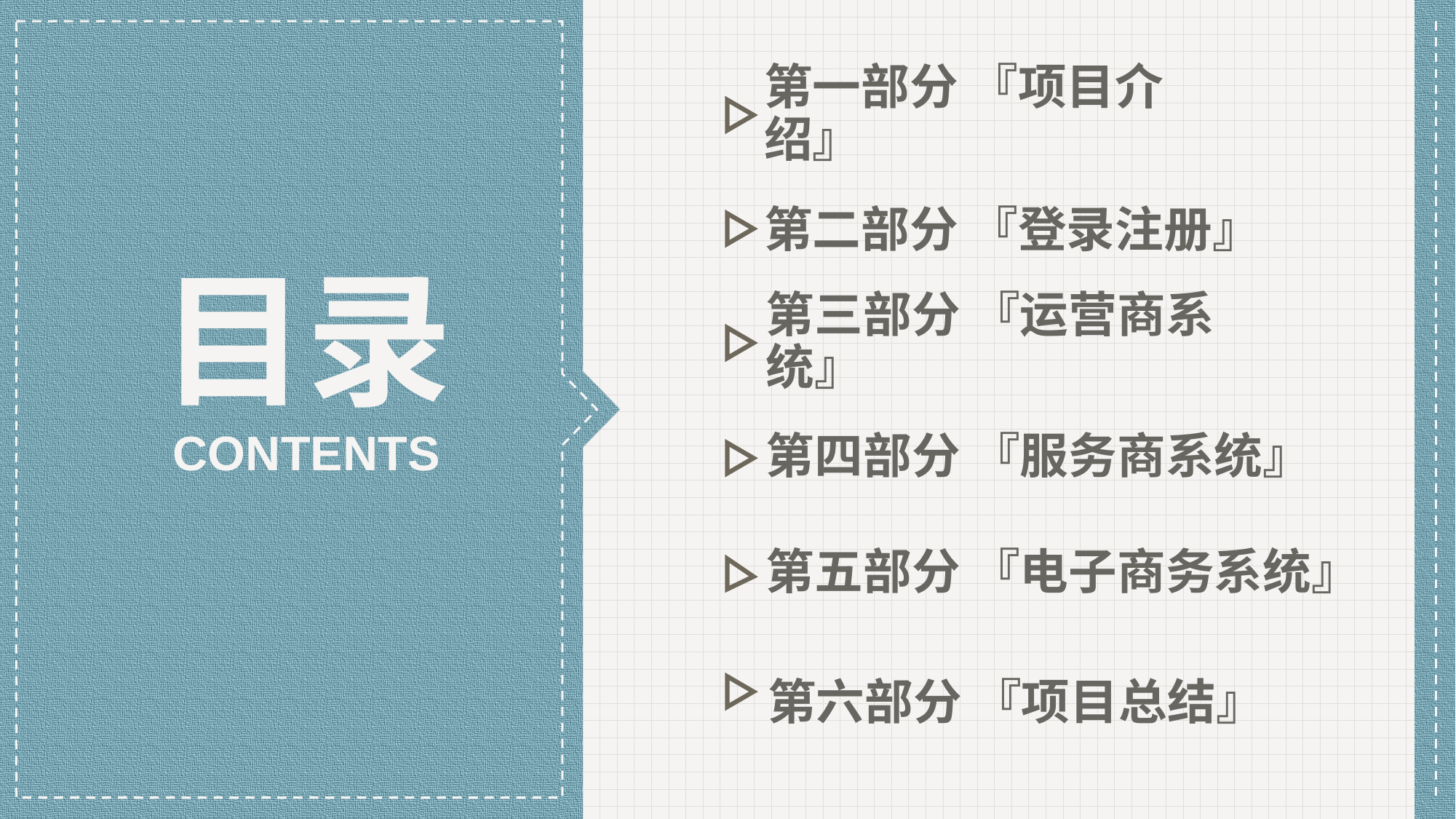

第一部分 『项目介绍』

第二部分 『登录注册』

目录
第三部分 『运营商系统』

第四部分 『服务商系统』
CONTENTS

第五部分 『电子商务系统』

第六部分 『项目总结』